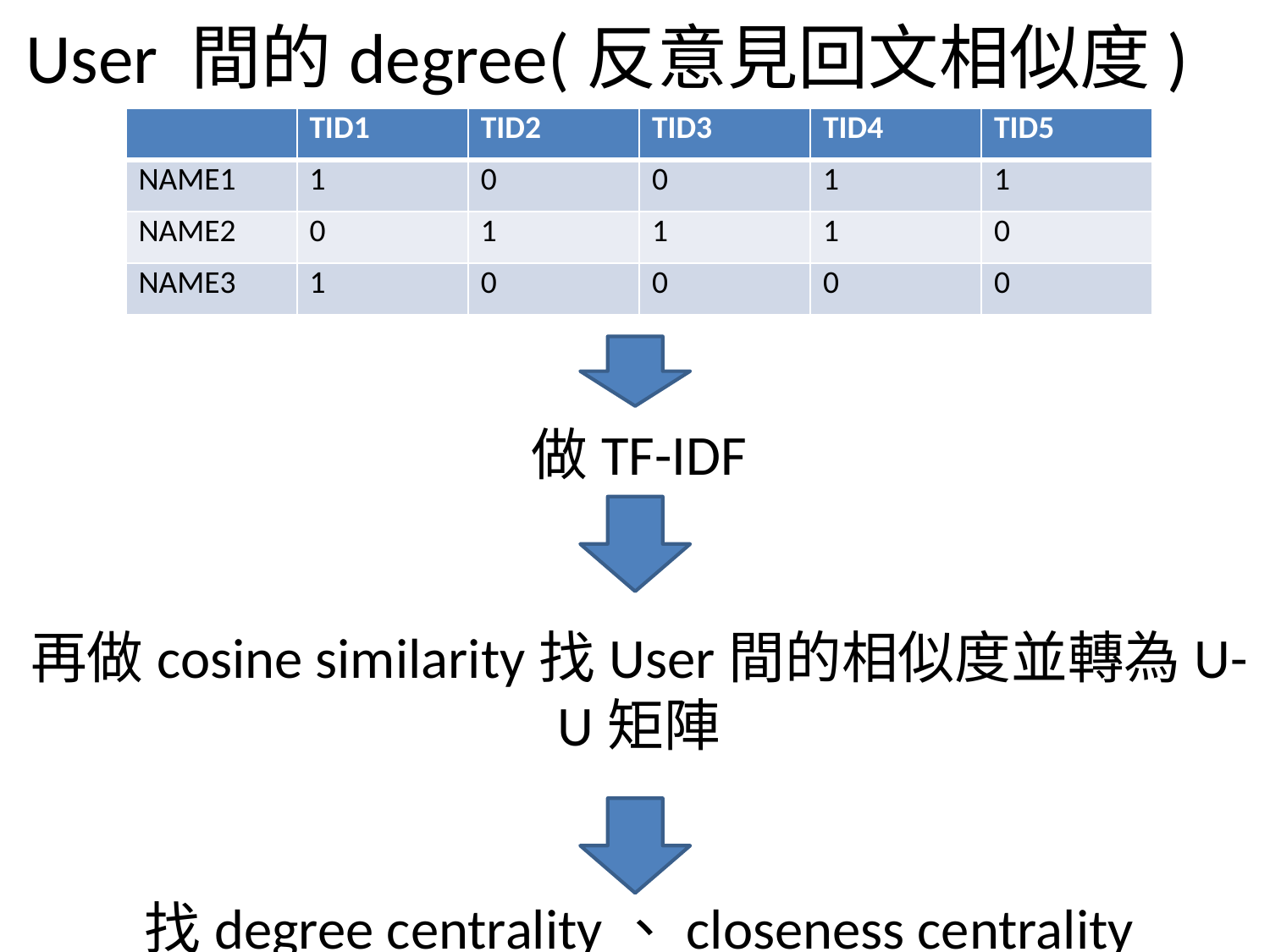

User 間的degree(反意見回文相似度)
|  | TID1 | TID2 | TID3 | TID4 | TID5 |
| --- | --- | --- | --- | --- | --- |
| NAME1 | 1 | 0 | 0 | 1 | 1 |
| NAME2 | 0 | 1 | 1 | 1 | 0 |
| NAME3 | 1 | 0 | 0 | 0 | 0 |

做TF-IDF

再做cosine similarity找User間的相似度並轉為U-U矩陣

找degree centrality、closeness centrality